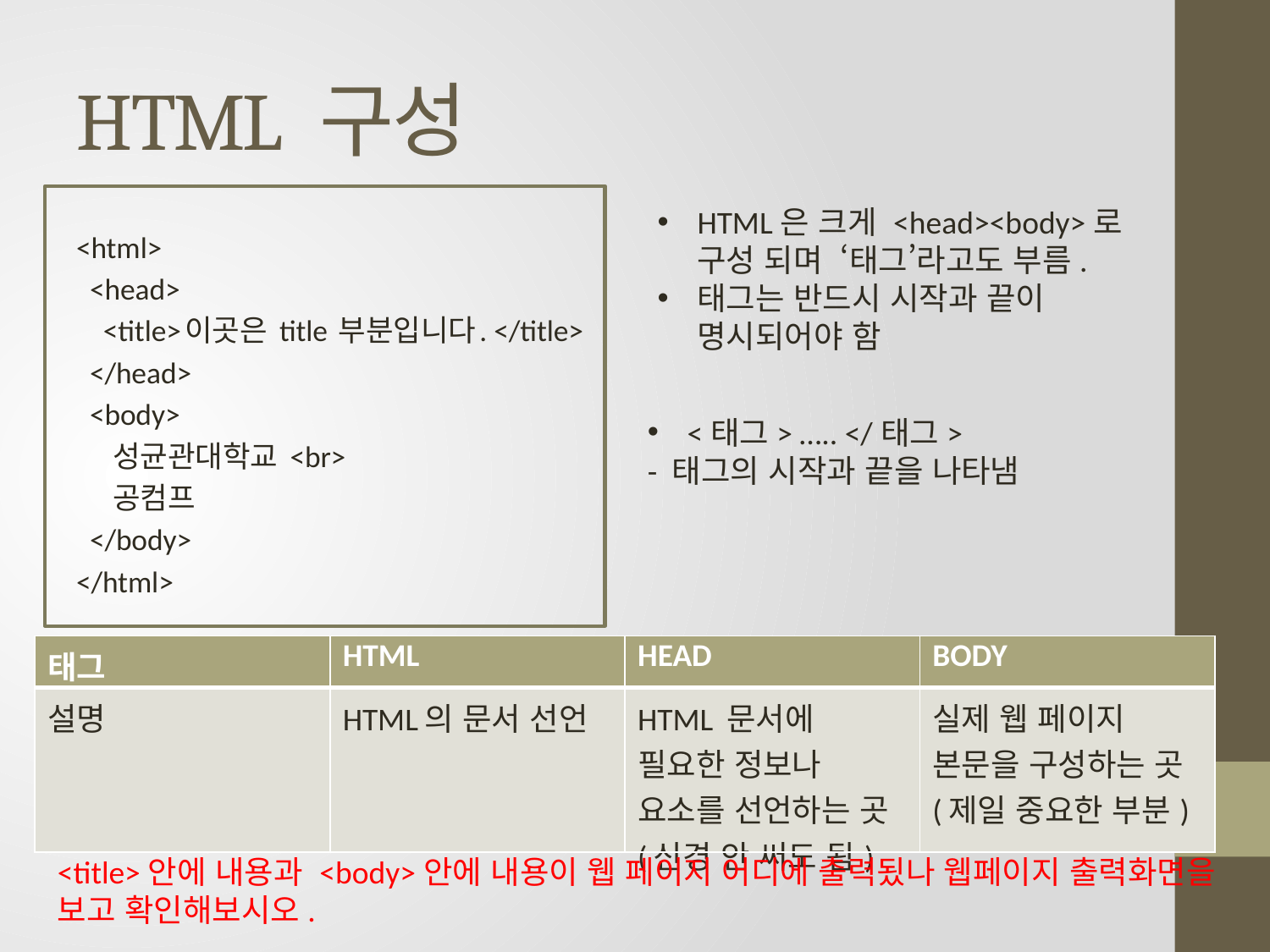

# HTML 구성

HTML은 크게 <head><body>로 구성 되며  ‘태그’라고도 부름.
태그는 반드시 시작과 끝이 명시되어야 함
<html>
  <head>
    <title>이곳은 title 부분입니다. </title>
  </head>
  <body>
    성균관대학교 <br>
    공컴프
  </body>
</html>
<태그> ….. </태그>
- 태그의 시작과 끝을 나타냄
| 태그 | HTML | HEAD | BODY |
| --- | --- | --- | --- |
| 설명 | HTML의 문서 선언 | HTML 문서에 필요한 정보나 요소를 선언하는 곳 (신경 안 써도 됨) | 실제 웹 페이지 본문을 구성하는 곳 (제일 중요한 부분) |
<title>안에 내용과 <body>안에 내용이 웹 페이지 어디에 출력됬나 웹페이지 출력화면을 보고 확인해보시오.